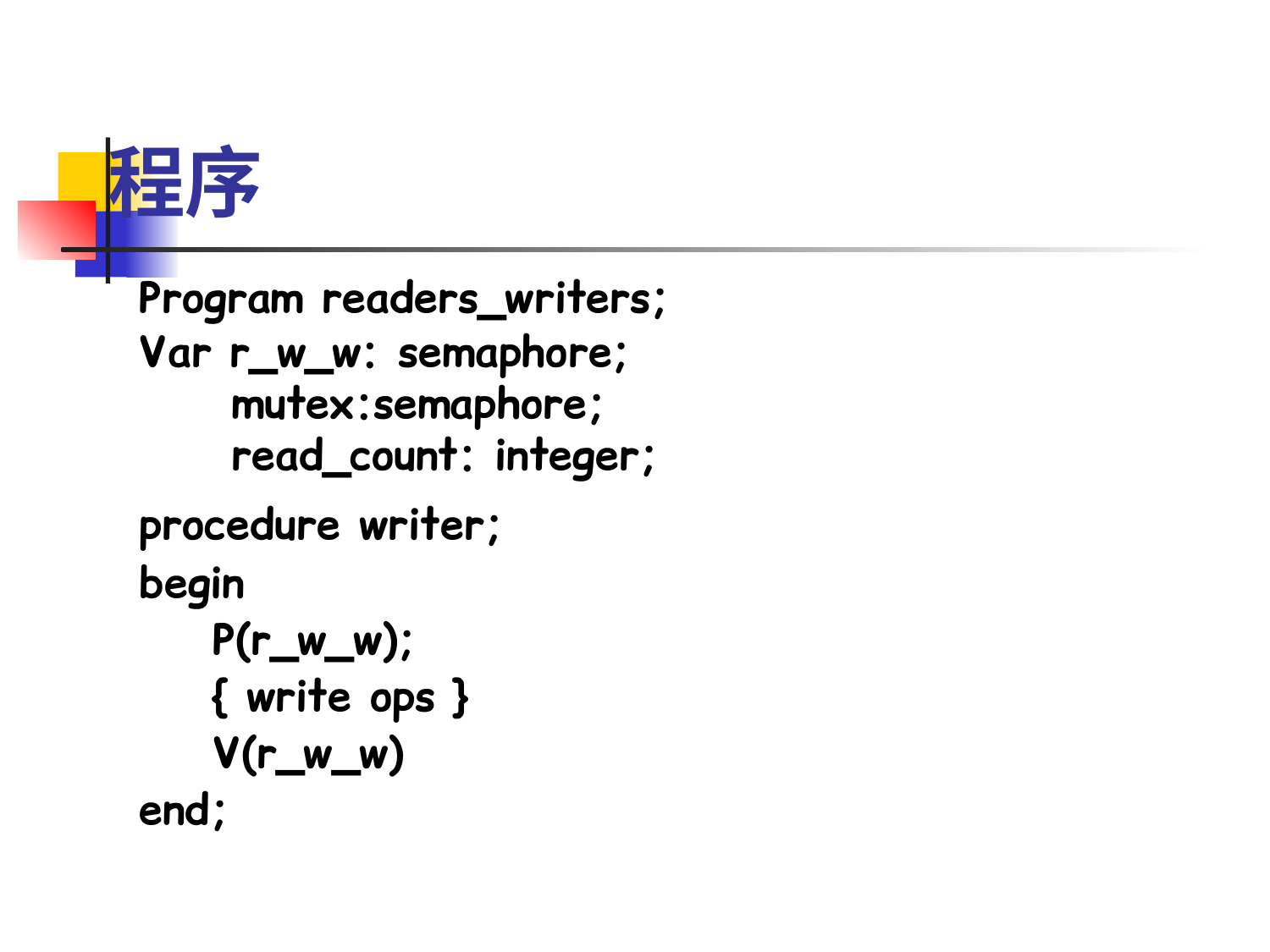

# 程序
Program readers_writers;
Var r_w_w: semaphore;
     mutex:semaphore;
     read_count: integer;
procedure writer;
begin
    P(r_w_w);
    { write ops }
    V(r_w_w)
end;